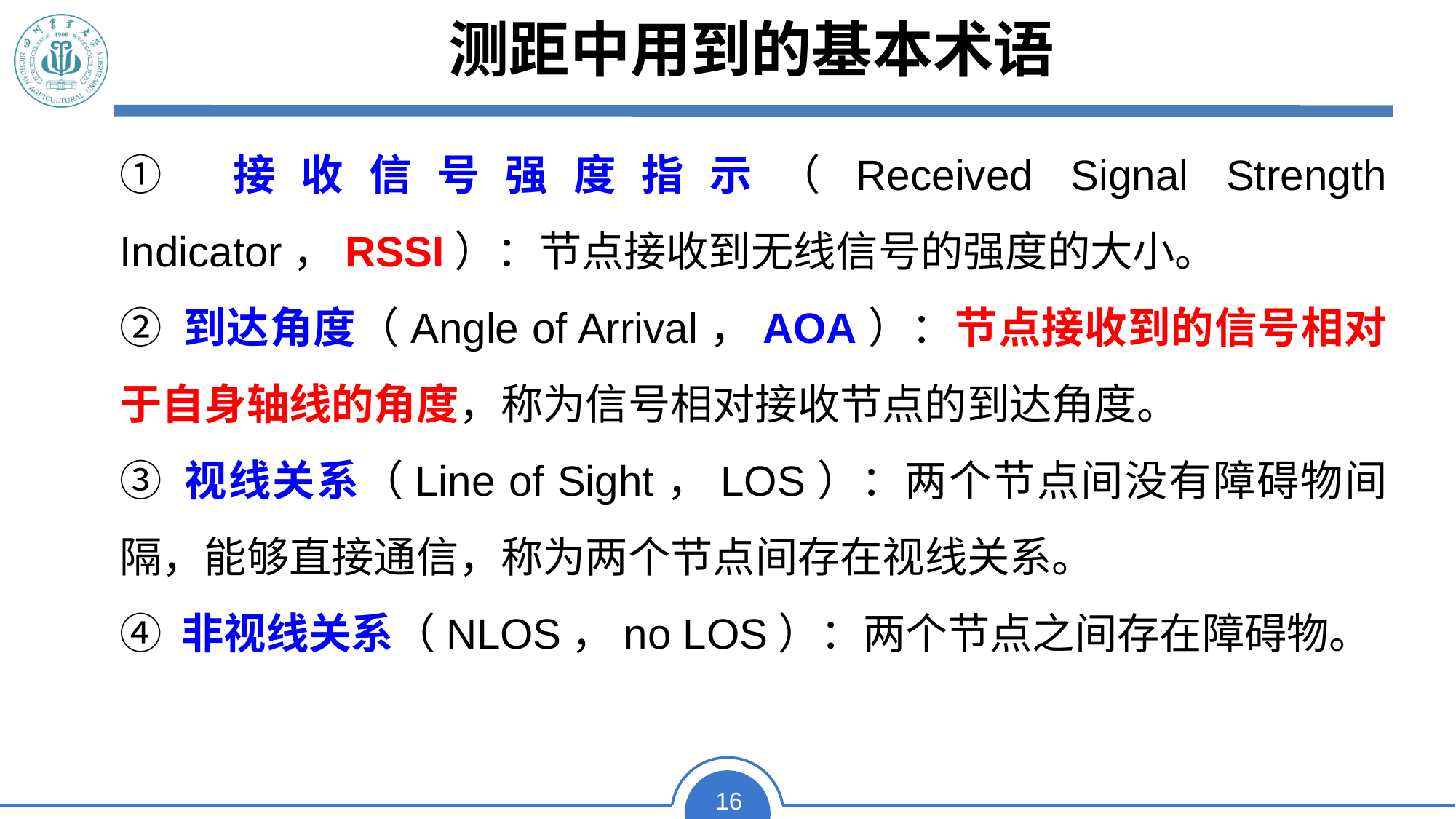

# 测距中用到的基本术语
① 接收信号强度指示（Received Signal Strength Indicator，RSSI）：节点接收到无线信号的强度的大小。
② 到达角度（Angle of Arrival，AOA）：节点接收到的信号相对于自身轴线的角度，称为信号相对接收节点的到达角度。
③ 视线关系（Line of Sight，LOS）：两个节点间没有障碍物间隔，能够直接通信，称为两个节点间存在视线关系。
④ 非视线关系（NLOS，no LOS）：两个节点之间存在障碍物。